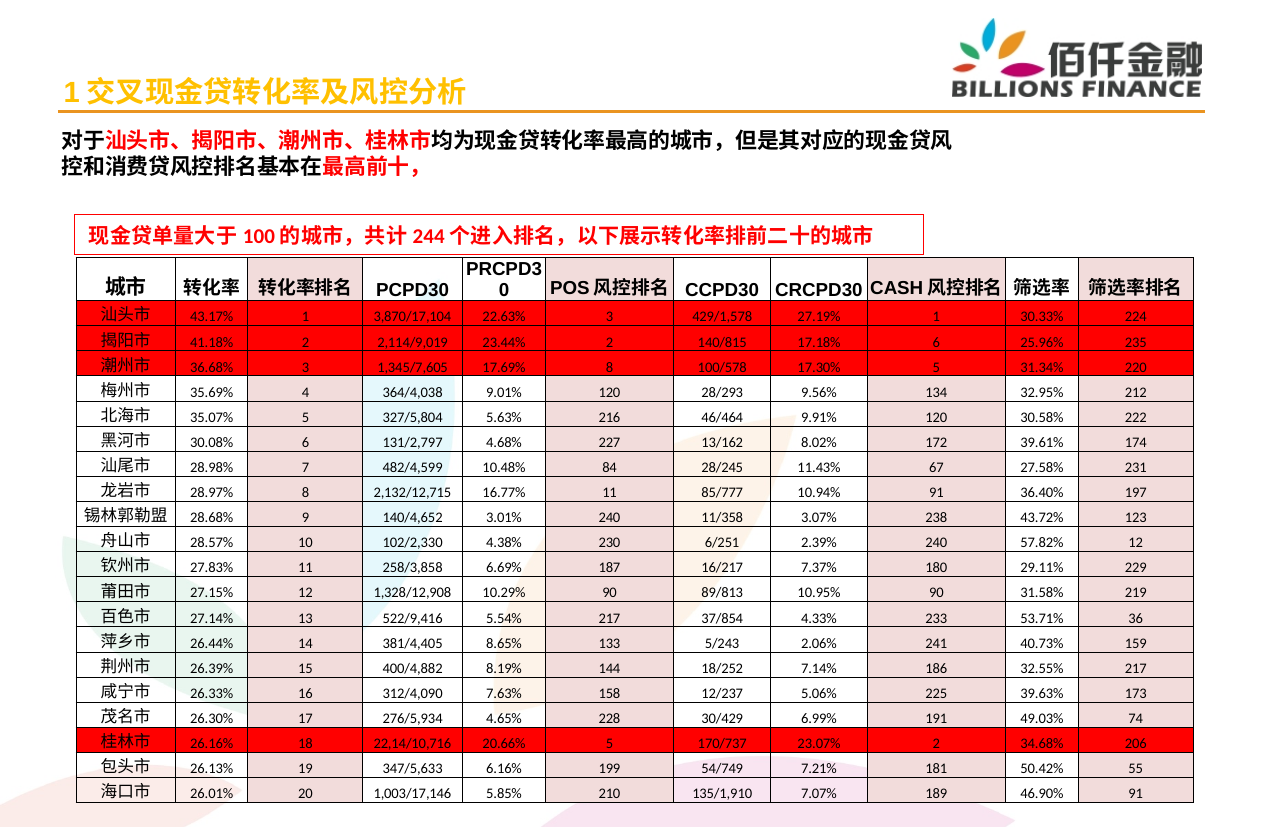

1交叉现金贷转化率及风控分析
对于汕头市、揭阳市、潮州市、桂林市均为现金贷转化率最高的城市，但是其对应的现金贷风控和消费贷风控排名基本在最高前十，
现金贷单量大于100的城市，共计244个进入排名，以下展示转化率排前二十的城市
| 城市 | 转化率 | 转化率排名 | PCPD30 | PRCPD30 | POS风控排名 | CCPD30 | CRCPD30 | CASH风控排名 | 筛选率 | 筛选率排名 |
| --- | --- | --- | --- | --- | --- | --- | --- | --- | --- | --- |
| 汕头市 | 43.17% | 1 | 3,870/17,104 | 22.63% | 3 | 429/1,578 | 27.19% | 1 | 30.33% | 224 |
| 揭阳市 | 41.18% | 2 | 2,114/9,019 | 23.44% | 2 | 140/815 | 17.18% | 6 | 25.96% | 235 |
| 潮州市 | 36.68% | 3 | 1,345/7,605 | 17.69% | 8 | 100/578 | 17.30% | 5 | 31.34% | 220 |
| 梅州市 | 35.69% | 4 | 364/4,038 | 9.01% | 120 | 28/293 | 9.56% | 134 | 32.95% | 212 |
| 北海市 | 35.07% | 5 | 327/5,804 | 5.63% | 216 | 46/464 | 9.91% | 120 | 30.58% | 222 |
| 黑河市 | 30.08% | 6 | 131/2,797 | 4.68% | 227 | 13/162 | 8.02% | 172 | 39.61% | 174 |
| 汕尾市 | 28.98% | 7 | 482/4,599 | 10.48% | 84 | 28/245 | 11.43% | 67 | 27.58% | 231 |
| 龙岩市 | 28.97% | 8 | 2,132/12,715 | 16.77% | 11 | 85/777 | 10.94% | 91 | 36.40% | 197 |
| 锡林郭勒盟 | 28.68% | 9 | 140/4,652 | 3.01% | 240 | 11/358 | 3.07% | 238 | 43.72% | 123 |
| 舟山市 | 28.57% | 10 | 102/2,330 | 4.38% | 230 | 6/251 | 2.39% | 240 | 57.82% | 12 |
| 钦州市 | 27.83% | 11 | 258/3,858 | 6.69% | 187 | 16/217 | 7.37% | 180 | 29.11% | 229 |
| 莆田市 | 27.15% | 12 | 1,328/12,908 | 10.29% | 90 | 89/813 | 10.95% | 90 | 31.58% | 219 |
| 百色市 | 27.14% | 13 | 522/9,416 | 5.54% | 217 | 37/854 | 4.33% | 233 | 53.71% | 36 |
| 萍乡市 | 26.44% | 14 | 381/4,405 | 8.65% | 133 | 5/243 | 2.06% | 241 | 40.73% | 159 |
| 荆州市 | 26.39% | 15 | 400/4,882 | 8.19% | 144 | 18/252 | 7.14% | 186 | 32.55% | 217 |
| 咸宁市 | 26.33% | 16 | 312/4,090 | 7.63% | 158 | 12/237 | 5.06% | 225 | 39.63% | 173 |
| 茂名市 | 26.30% | 17 | 276/5,934 | 4.65% | 228 | 30/429 | 6.99% | 191 | 49.03% | 74 |
| 桂林市 | 26.16% | 18 | 22,14/10,716 | 20.66% | 5 | 170/737 | 23.07% | 2 | 34.68% | 206 |
| 包头市 | 26.13% | 19 | 347/5,633 | 6.16% | 199 | 54/749 | 7.21% | 181 | 50.42% | 55 |
| 海口市 | 26.01% | 20 | 1,003/17,146 | 5.85% | 210 | 135/1,910 | 7.07% | 189 | 46.90% | 91 |
10